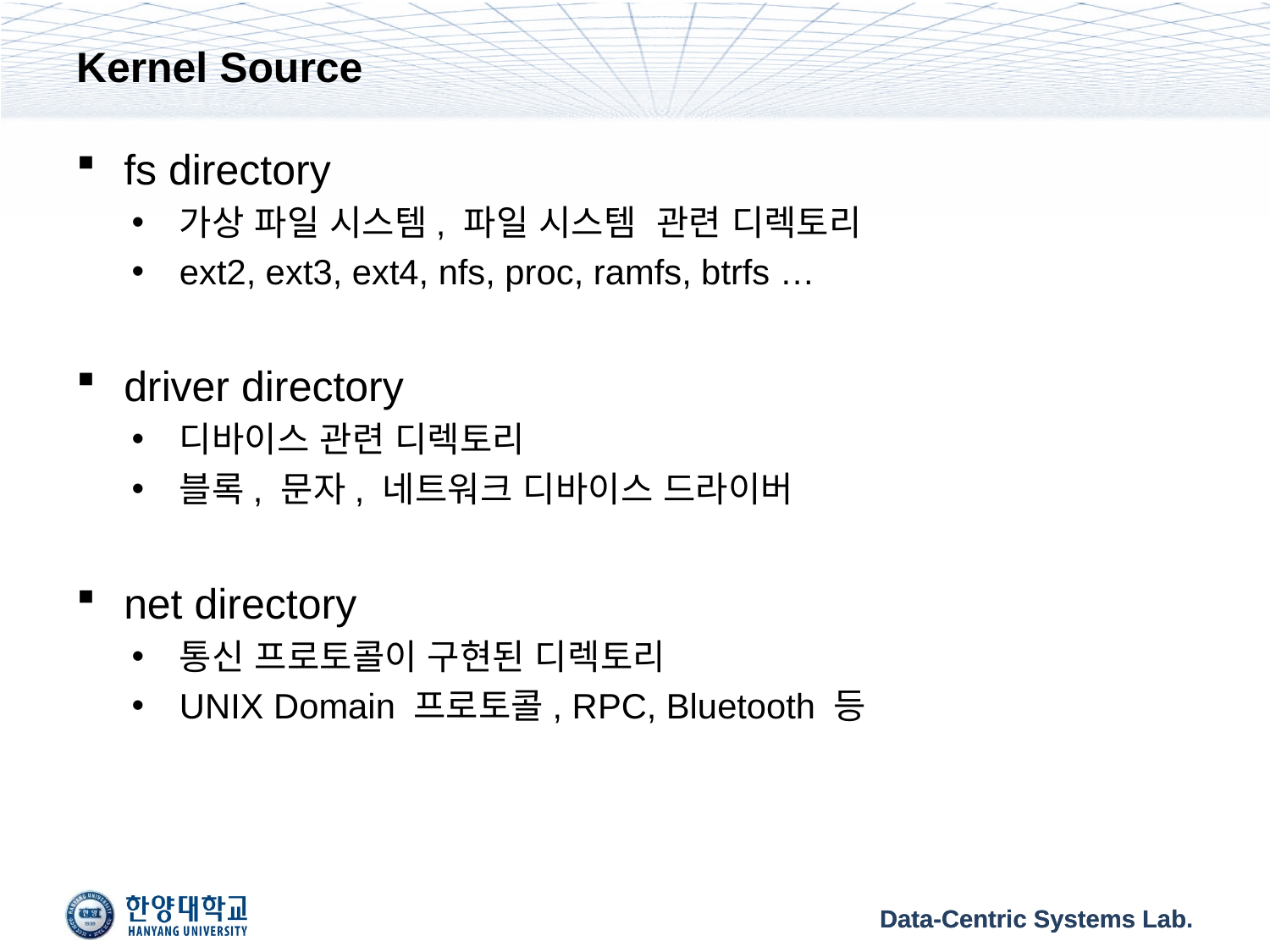

# Kernel Source
fs directory
가상 파일 시스템, 파일 시스템  관련 디렉토리
ext2, ext3, ext4, nfs, proc, ramfs, btrfs …

driver directory
디바이스 관련 디렉토리
블록, 문자, 네트워크 디바이스 드라이버

net directory
통신 프로토콜이 구현된 디렉토리
UNIX Domain 프로토콜, RPC, Bluetooth 등